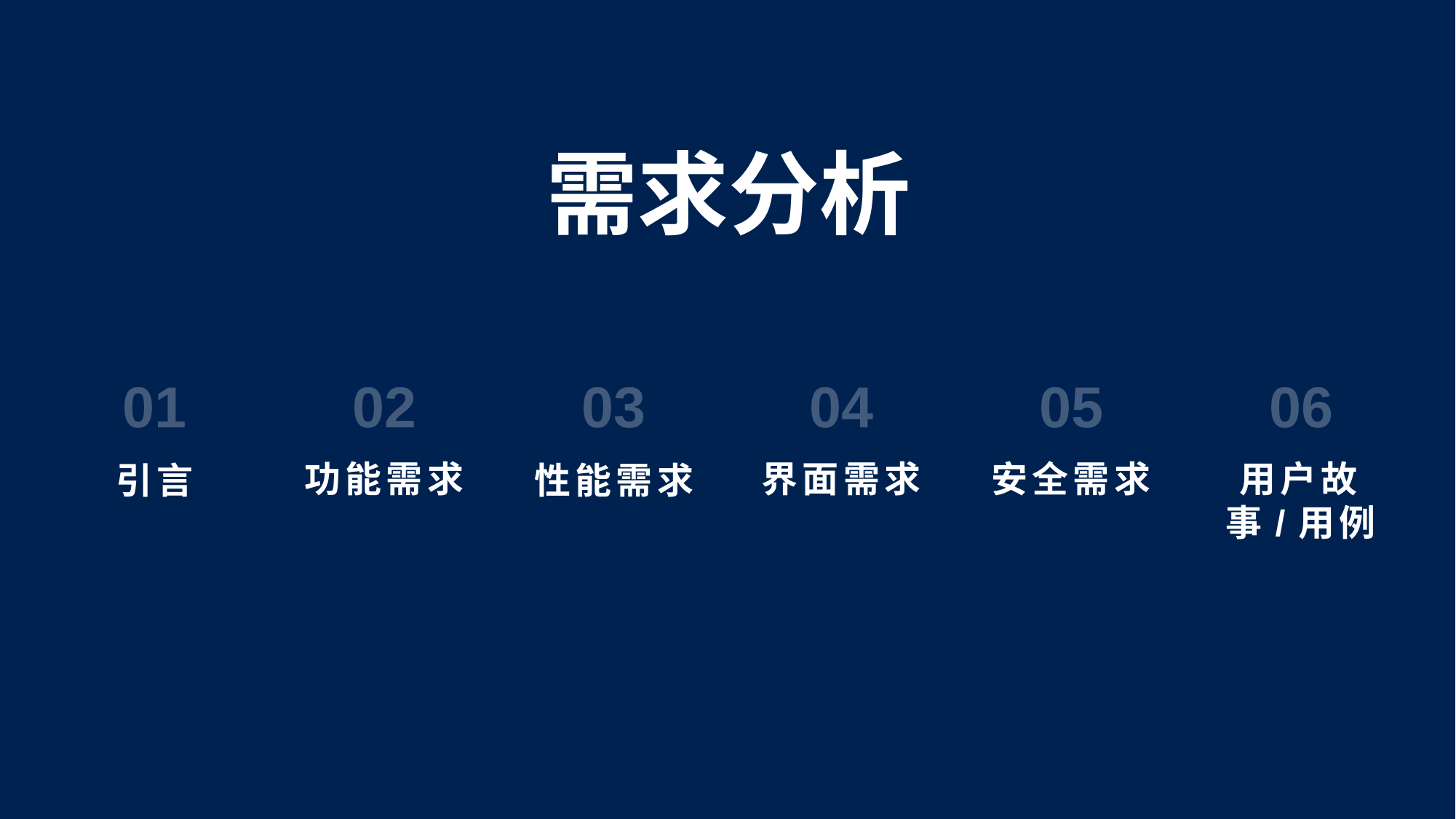

# 需求分析
01
02
03
04
05
06
功能需求
界面需求
安全需求
用户故事/用例
引言
性能需求